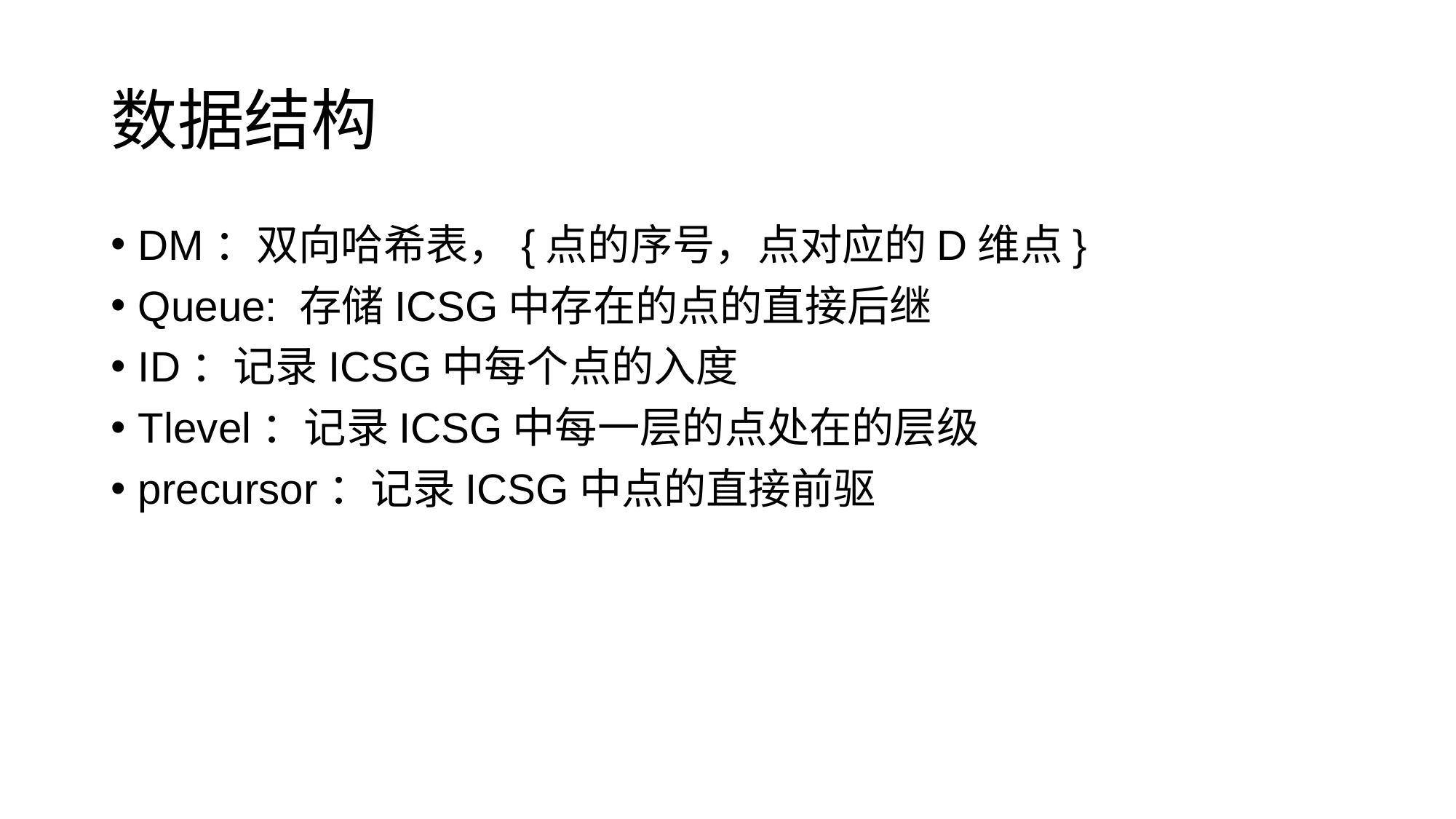

# 数据结构
DM：双向哈希表，{点的序号，点对应的D维点}
Queue: 存储ICSG中存在的点的直接后继
ID：记录ICSG中每个点的入度
Tlevel：记录ICSG中每一层的点处在的层级
precursor：记录ICSG中点的直接前驱